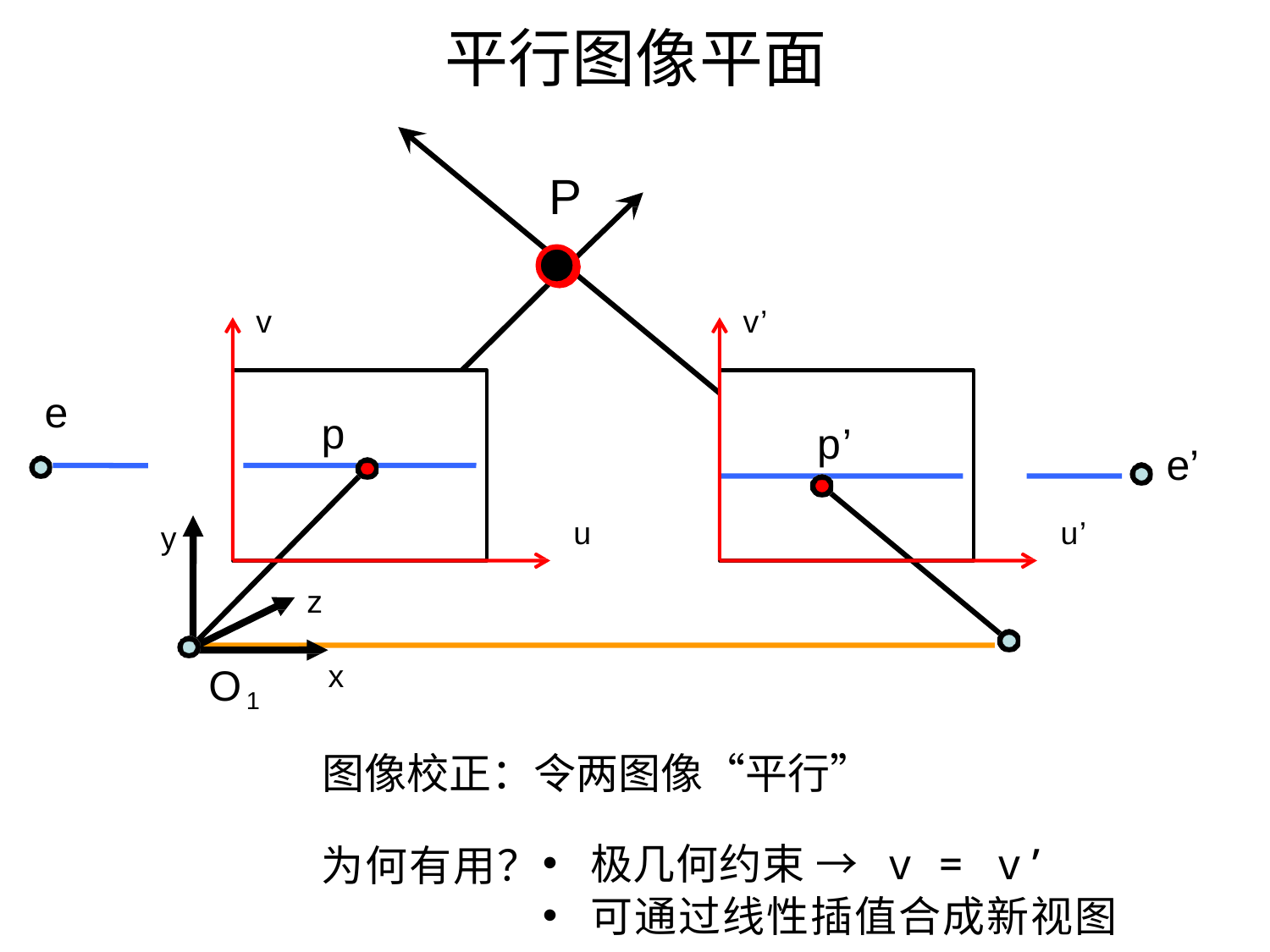

# 平行图像平面

P

v
v’

e
p
p’
e’

u
u’

y

z

x
O1
图像校正：令两图像“平行”
极几何约束 →  v = v’
可通过线性插值合成新视图
为何有用？